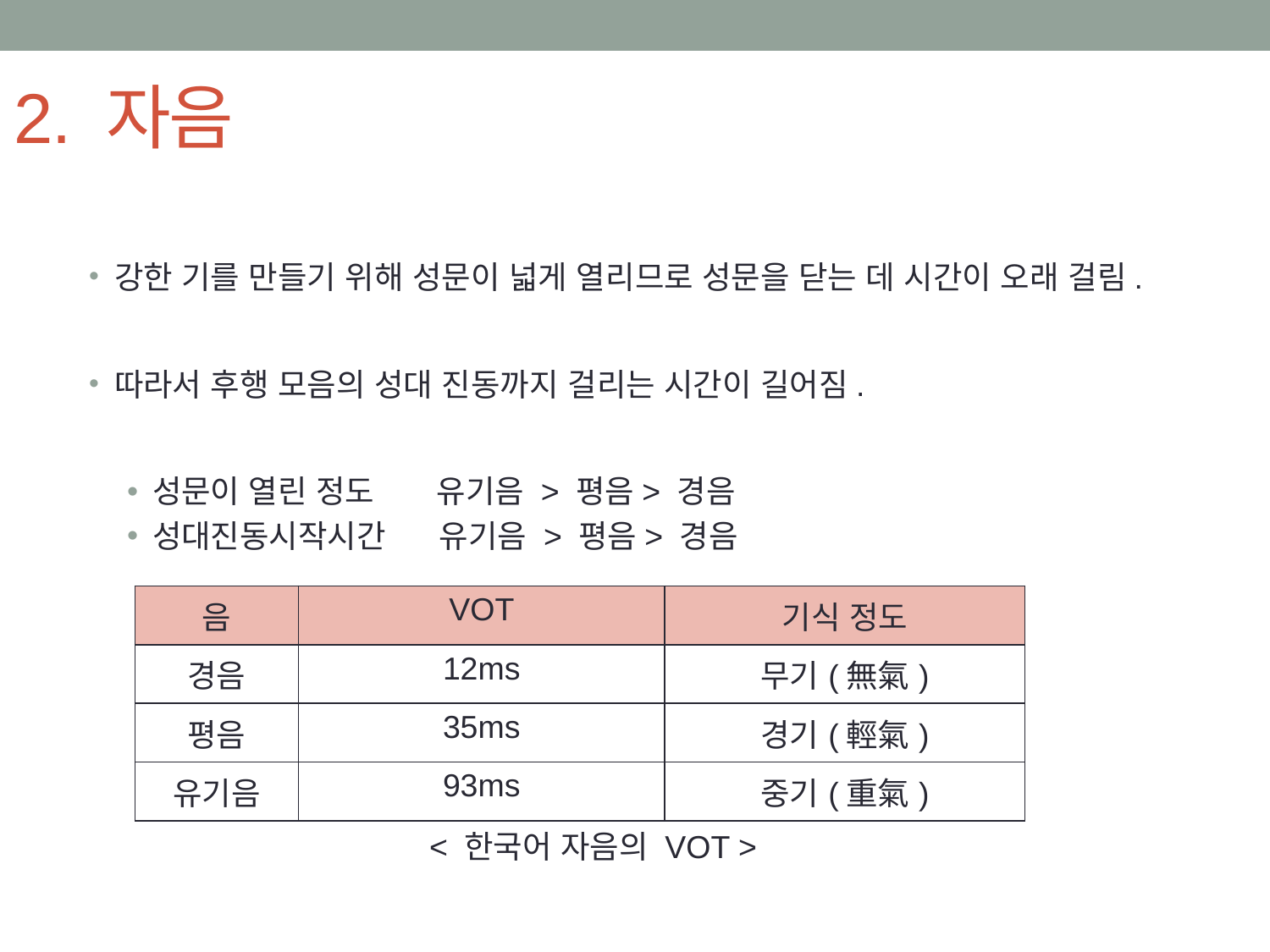

# 2. 자음

강한 기를 만들기 위해 성문이 넓게 열리므로 성문을 닫는 데 시간이 오래 걸림.

따라서 후행 모음의 성대 진동까지 걸리는 시간이 길어짐.

성문이 열린 정도       유기음 > 평음> 경음
성대진동시작시간      유기음 > 평음> 경음

                                  < 한국어 자음의 VOT >

| 음 | VOT | 기식 정도 |
| --- | --- | --- |
| 경음 | 12ms | 무기(無氣) |
| 평음 | 35ms | 경기(輕氣) |
| 유기음 | 93ms | 중기(重氣) |